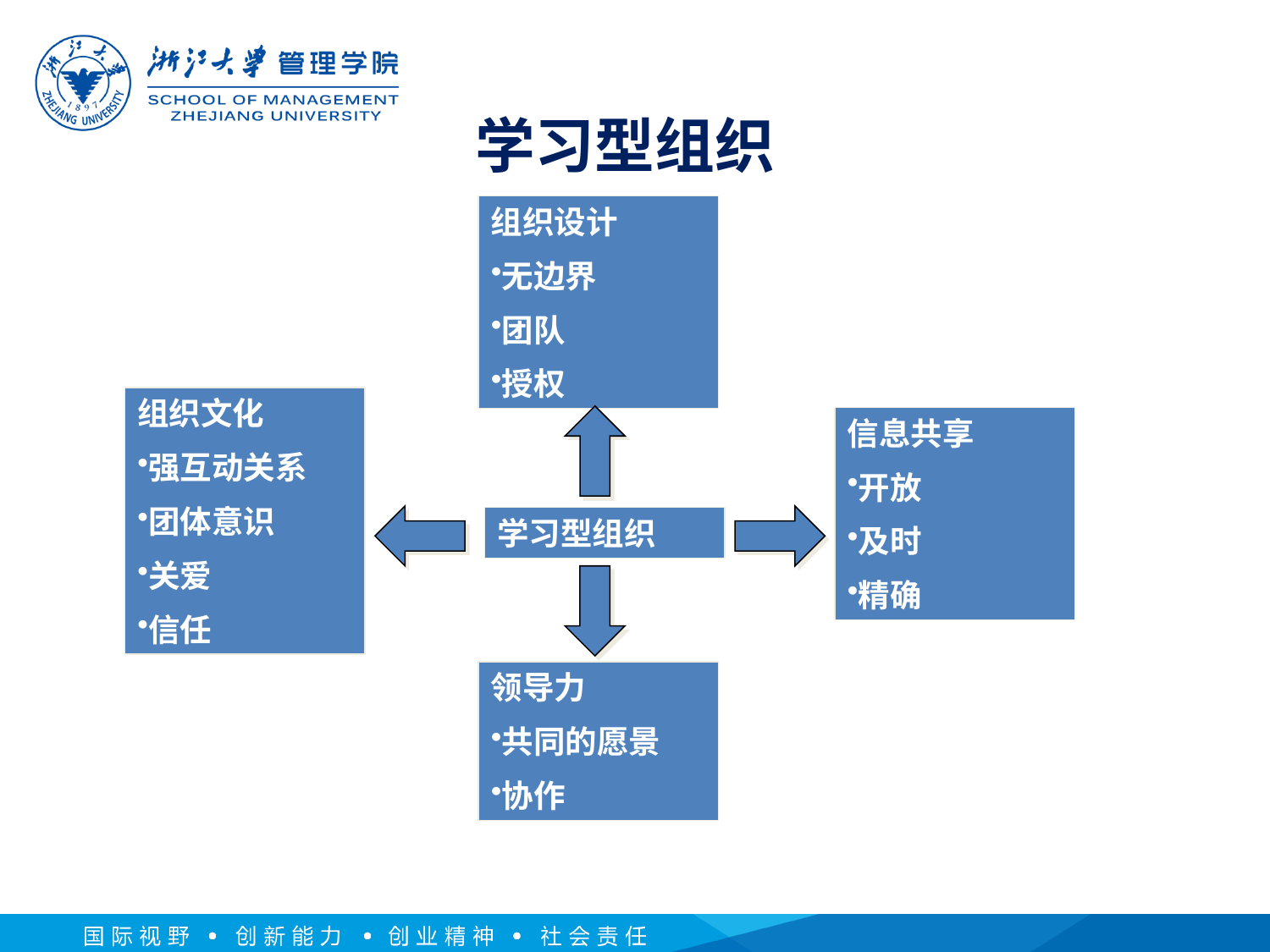

# 学习型组织
组织设计
无边界
团队
授权
组织文化
强互动关系
团体意识
关爱
信任

信息共享
开放
及时
精确

学习型组织

领导力
共同的愿景
协作